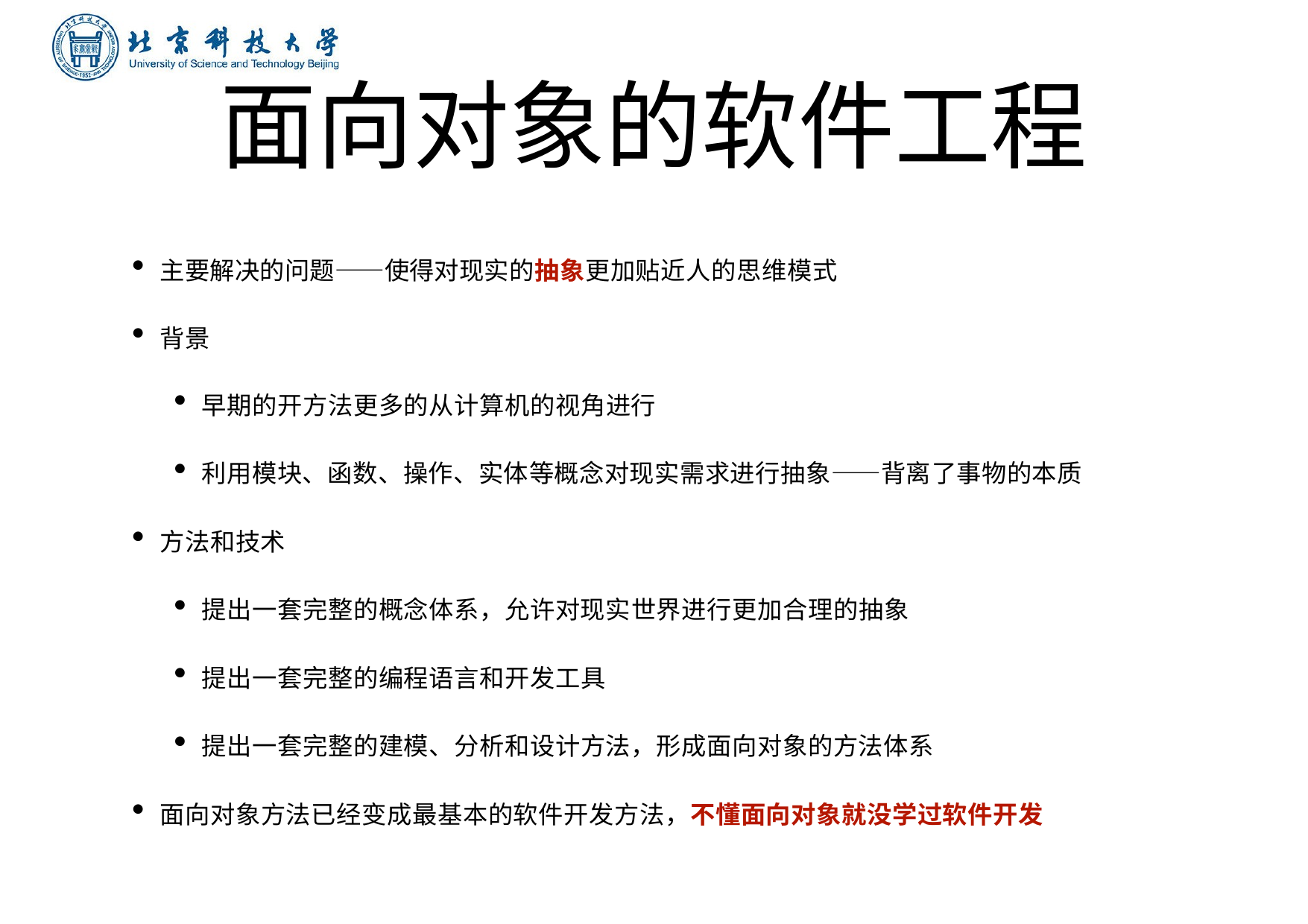

# 面向对象的软件⼯程
主要解决的问题——使得对现实的抽象更加贴近⼈的思维模式
背景
早期的开⽅法更多的从计算机的视⾓进⾏
利⽤模块、函数、操作、实体等概念对现实需求进⾏抽象——背离了事物的本质
⽅法和技术
提出⼀套完整的概念体系，允许对现实世界进⾏更加合理的抽象
提出⼀套完整的编程语⾔和开发⼯具
提出⼀套完整的建模、分析和设计⽅法，形成⾯向对象的⽅法体系
⾯向对象⽅法已经变成最基本的软件开发⽅法，不懂⾯向对象就没学过软件开发